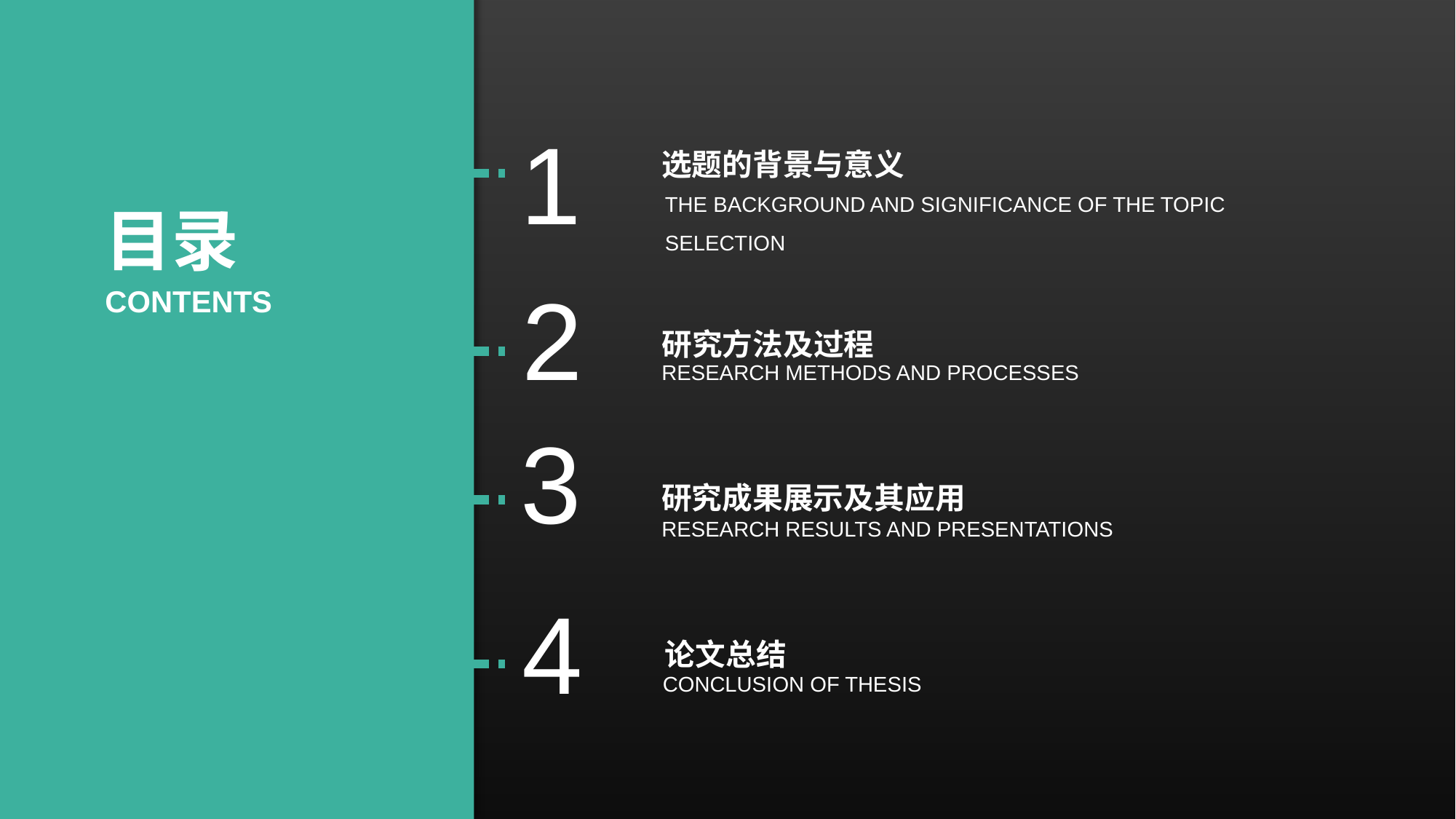

1
选题的背景与意义
THE BACKGROUND AND SIGNIFICANCE OF THE TOPIC SELECTION
目录
CONTENTS
2
研究方法及过程
RESEARCH METHODS AND PROCESSES
3
研究成果展示及其应用
RESEARCH RESULTS AND PRESENTATIONS
4
论文总结
CONCLUSION OF THESIS